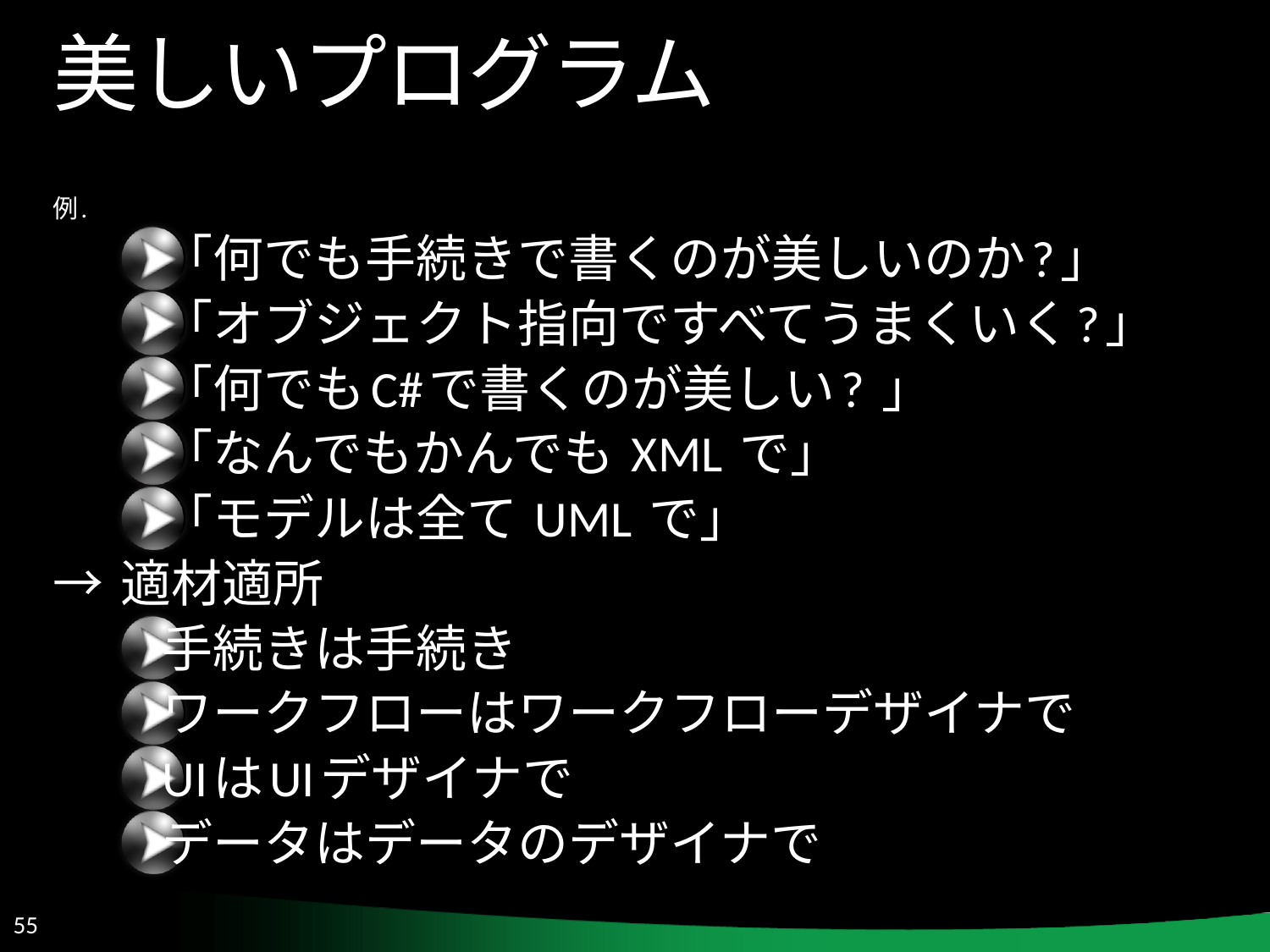

# 美しいプログラム
例.
「何でも手続きで書くのが美しいのか?」
「オブジェクト指向ですべてうまくいく?」
「何でもC#で書くのが美しい? 」
「なんでもかんでも XML で」
「モデルは全て UML で」
→ 適材適所
手続きは手続き
ワークフローはワークフローデザイナで
UIはUIデザイナで
データはデータのデザイナで